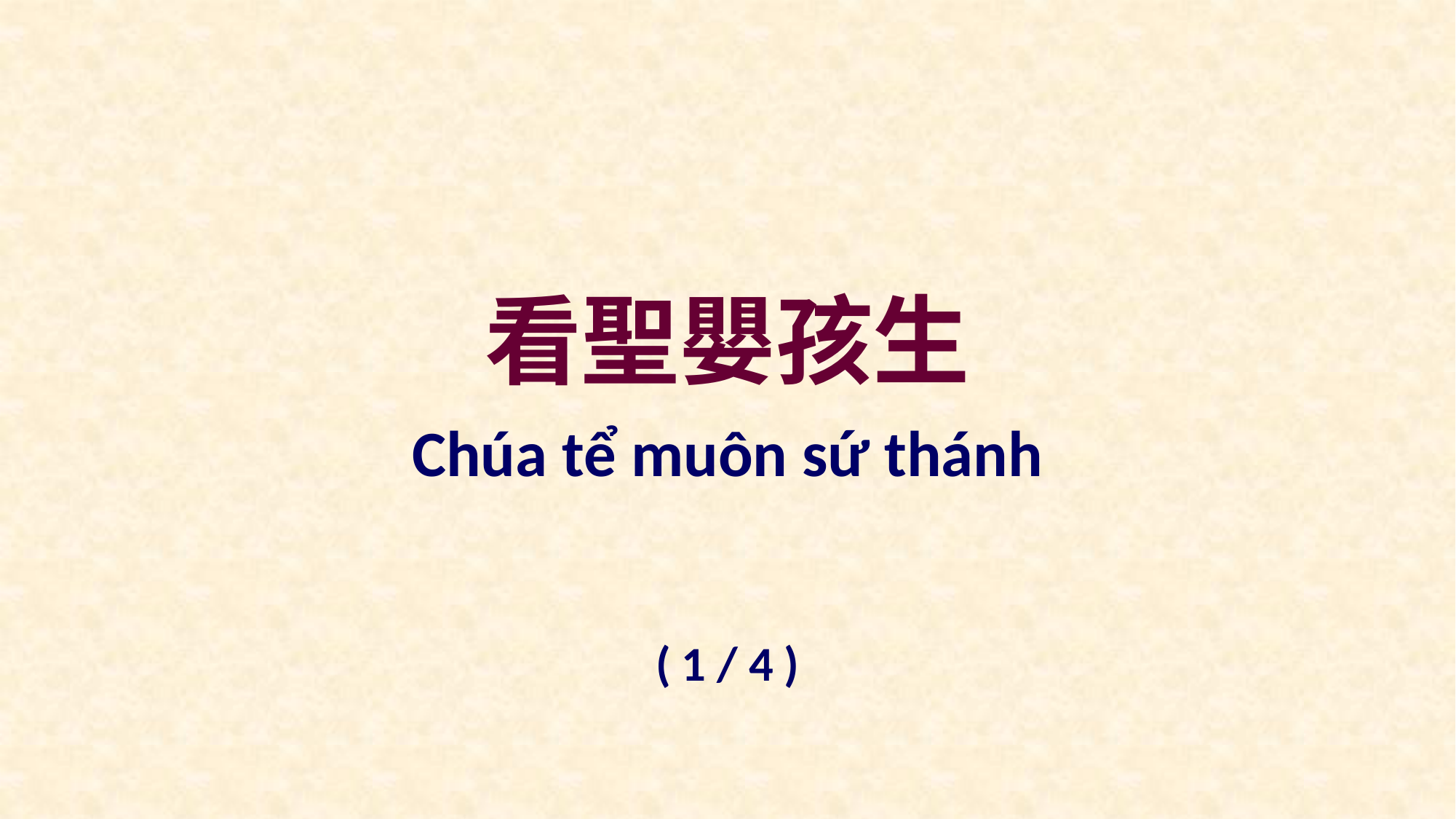

看聖嬰孩生
Chúa tể muôn sứ thánh
( 1 / 4 )